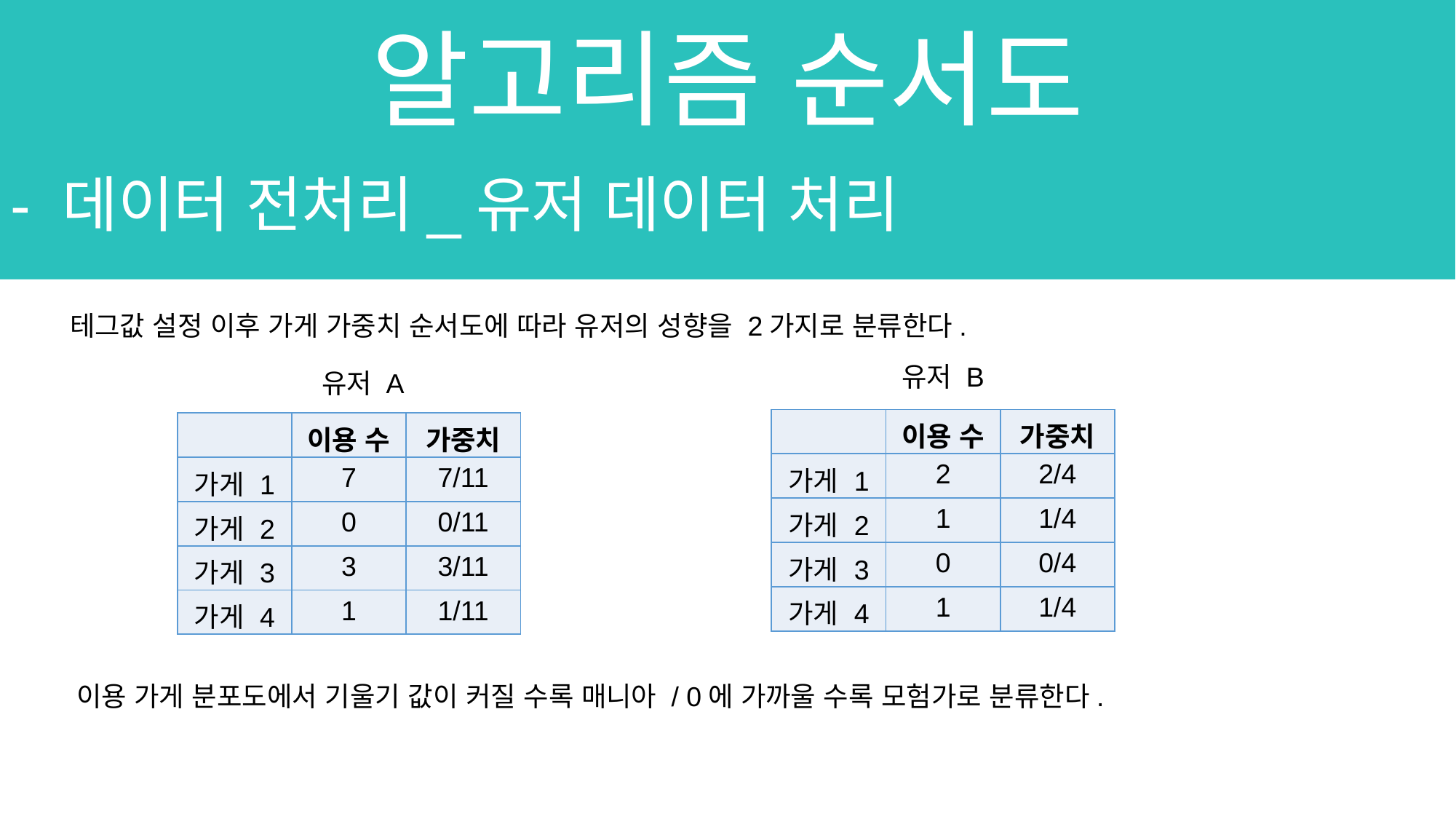

알고리즘 순서도
- 데이터 전처리_유저 데이터 처리
테그값 설정 이후 가게 가중치 순서도에 따라 유저의 성향을 2가지로 분류한다.
유저 B
유저 A
|  | 이용 수 | 가중치 |
| --- | --- | --- |
| 가게 1 | 2 | 2/4 |
| 가게 2 | 1 | 1/4 |
| 가게 3 | 0 | 0/4 |
| 가게 4 | 1 | 1/4 |
|  | 이용 수 | 가중치 |
| --- | --- | --- |
| 가게 1 | 7 | 7/11 |
| 가게 2 | 0 | 0/11 |
| 가게 3 | 3 | 3/11 |
| 가게 4 | 1 | 1/11 |
이용 가게 분포도에서 기울기 값이 커질 수록 매니아 / 0에 가까울 수록 모험가로 분류한다.